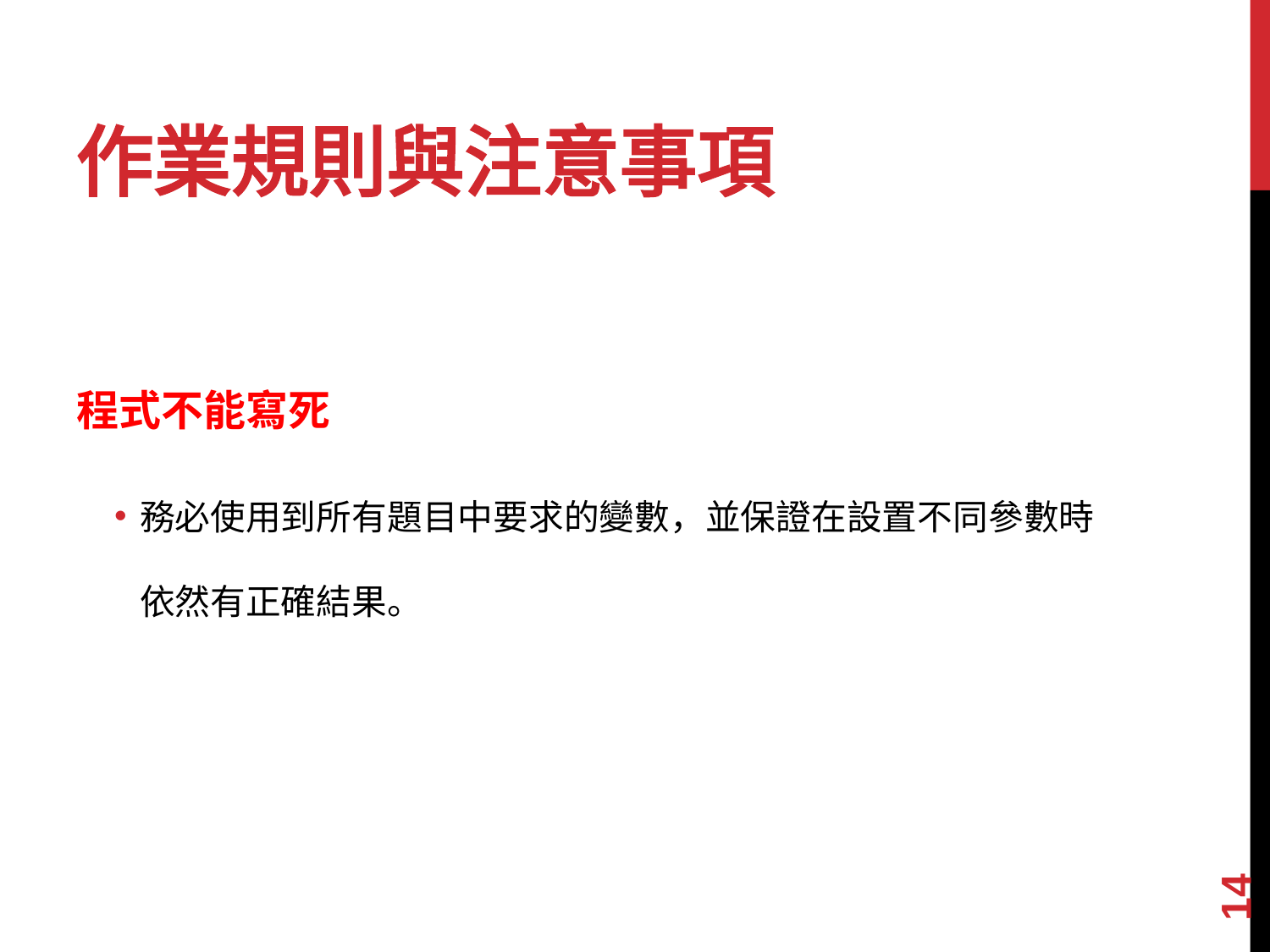

# 作業規則與注意事項
程式不能寫死
務必使用到所有題目中要求的變數，並保證在設置不同參數時依然有正確結果。

14